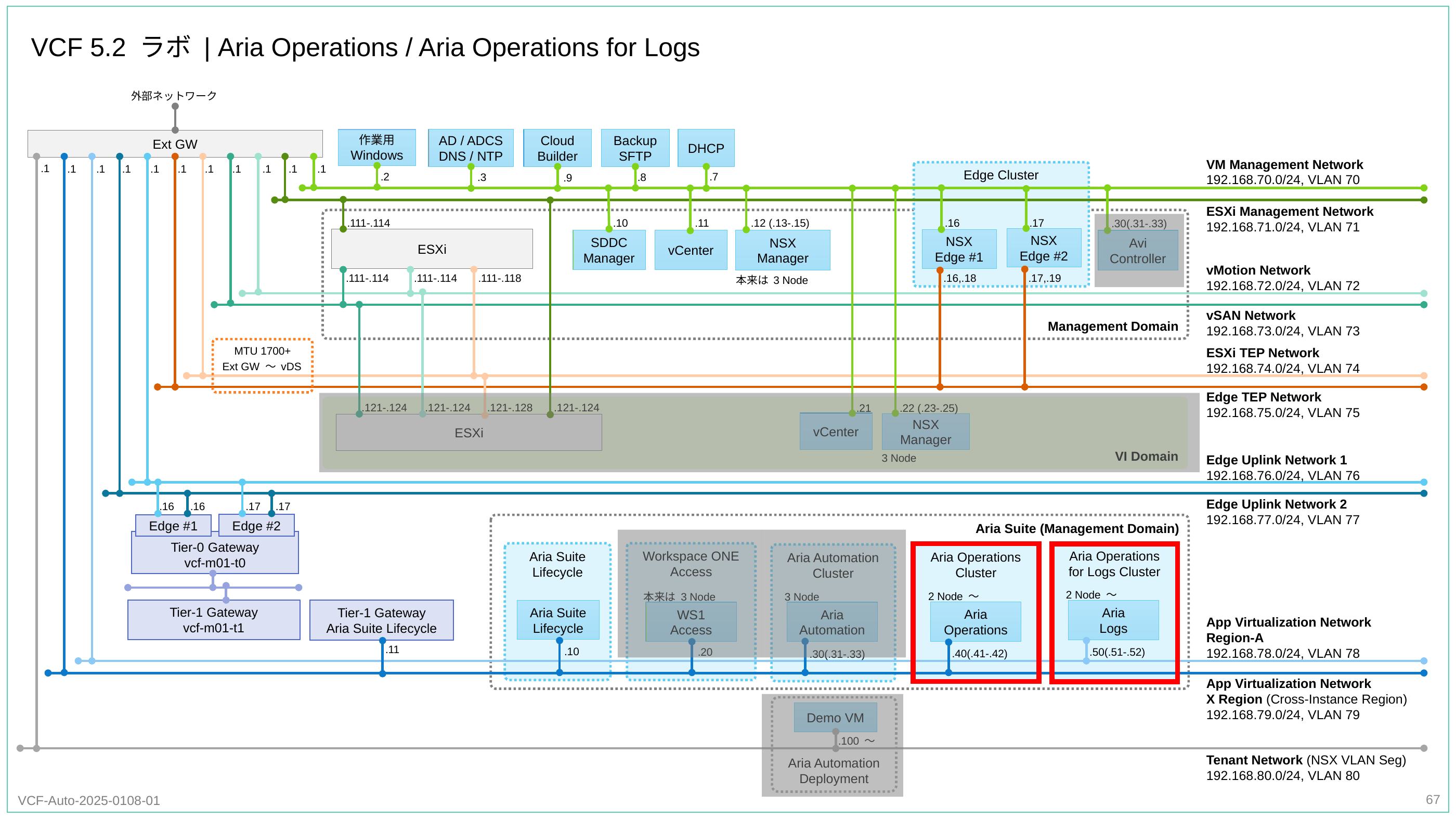

# VCF 5.2 ラボ | Aria Operations / Aria Operations for Logs

67